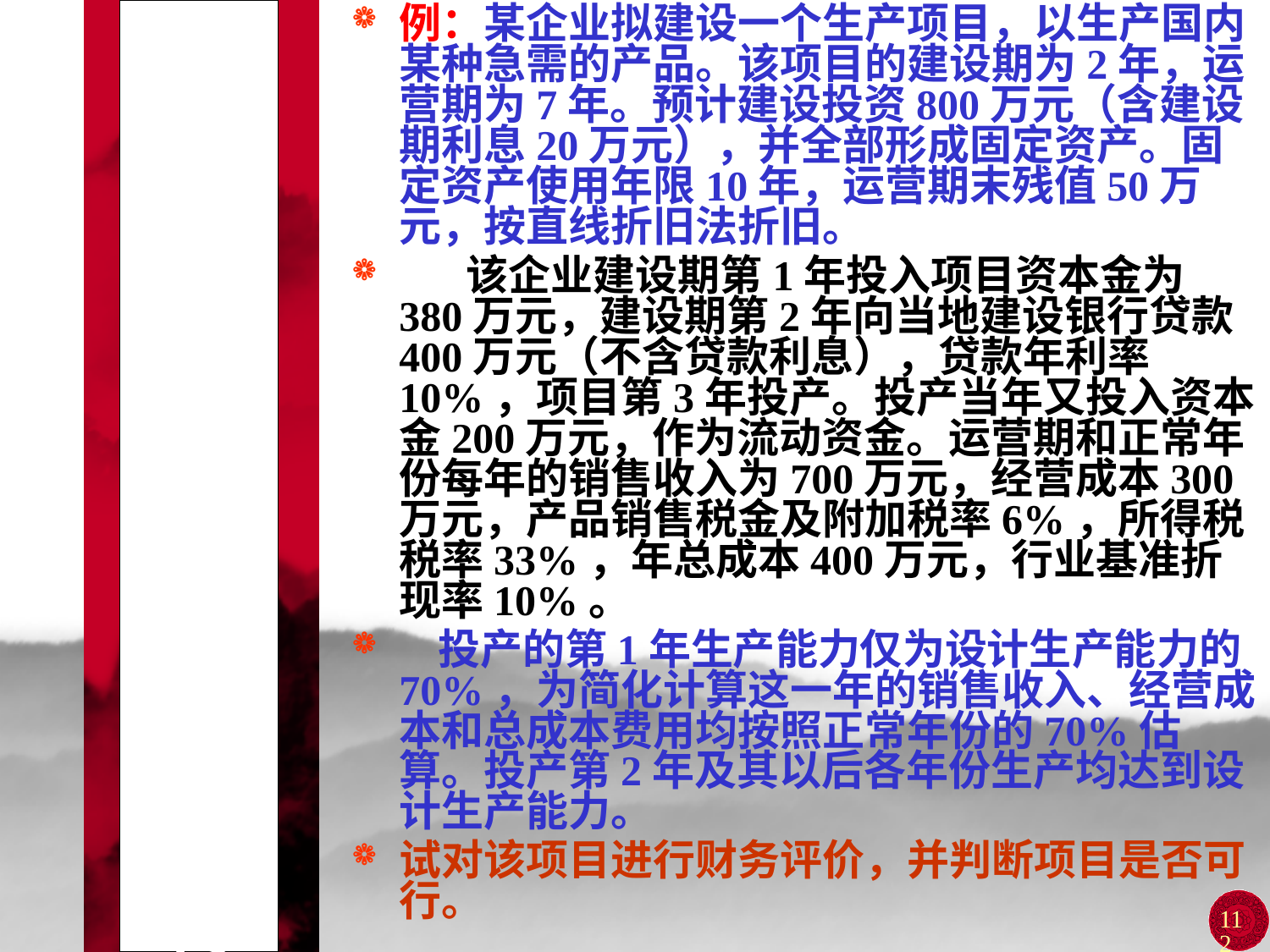

# 第三节  项目的盈利能力分析
例：某企业拟建设一个生产项目，以生产国内某种急需的产品。该项目的建设期为2年，运营期为7年。预计建设投资800万元（含建设期利息20万元），并全部形成固定资产。固定资产使用年限10年，运营期末残值50万元，按直线折旧法折旧。
      该企业建设期第1年投入项目资本金为380万元，建设期第2年向当地建设银行贷款400万元（不含贷款利息），贷款年利率10%，项目第3年投产。投产当年又投入资本金200万元，作为流动资金。运营期和正常年份每年的销售收入为700万元，经营成本300万元，产品销售税金及附加税率6%，所得税税率33%，年总成本400万元，行业基准折现率10%。
   投产的第1年生产能力仅为设计生产能力的70%，为简化计算这一年的销售收入、经营成本和总成本费用均按照正常年份的70%估算。投产第2年及其以后各年份生产均达到设计生产能力。
试对该项目进行财务评价，并判断项目是否可行。

112